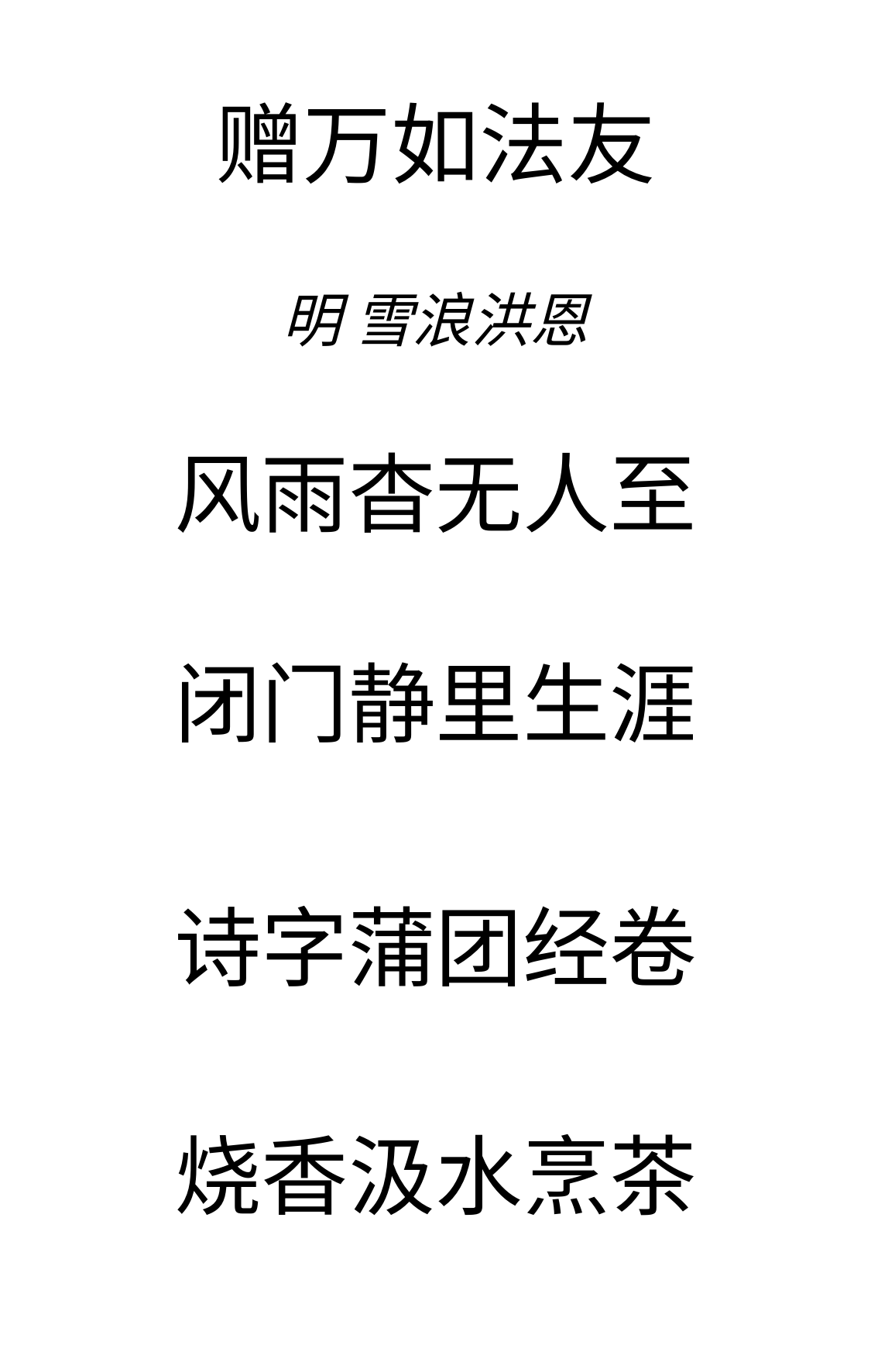

# 赠万如法友 明 雪浪洪恩
风雨杳无人至
闭门静里生涯
诗字蒲团经卷
烧香汲水烹茶